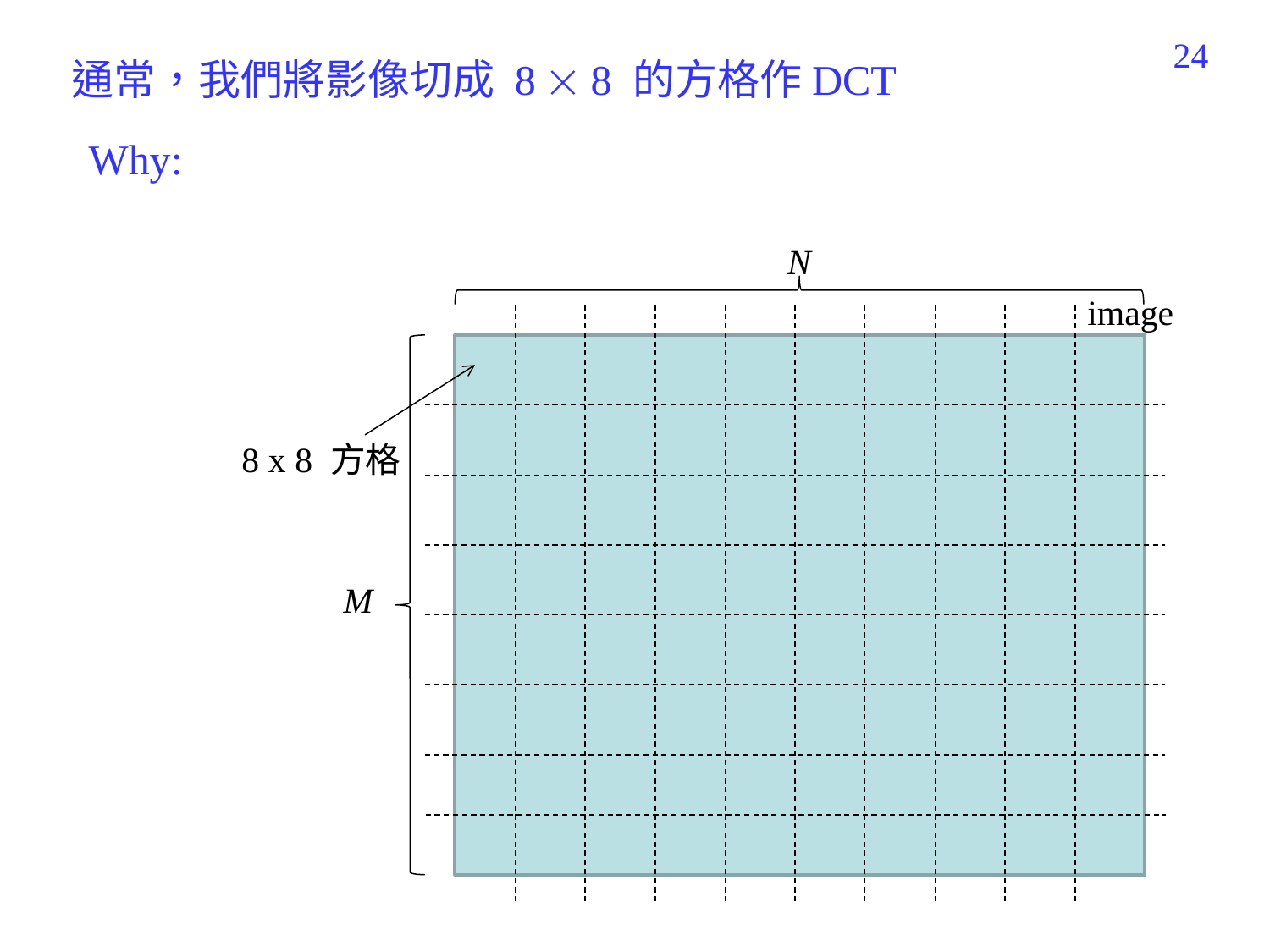

24
通常，我們將影像切成 8 × 8 的方格作DCT
Why:
N
image

8 x 8 方格
M